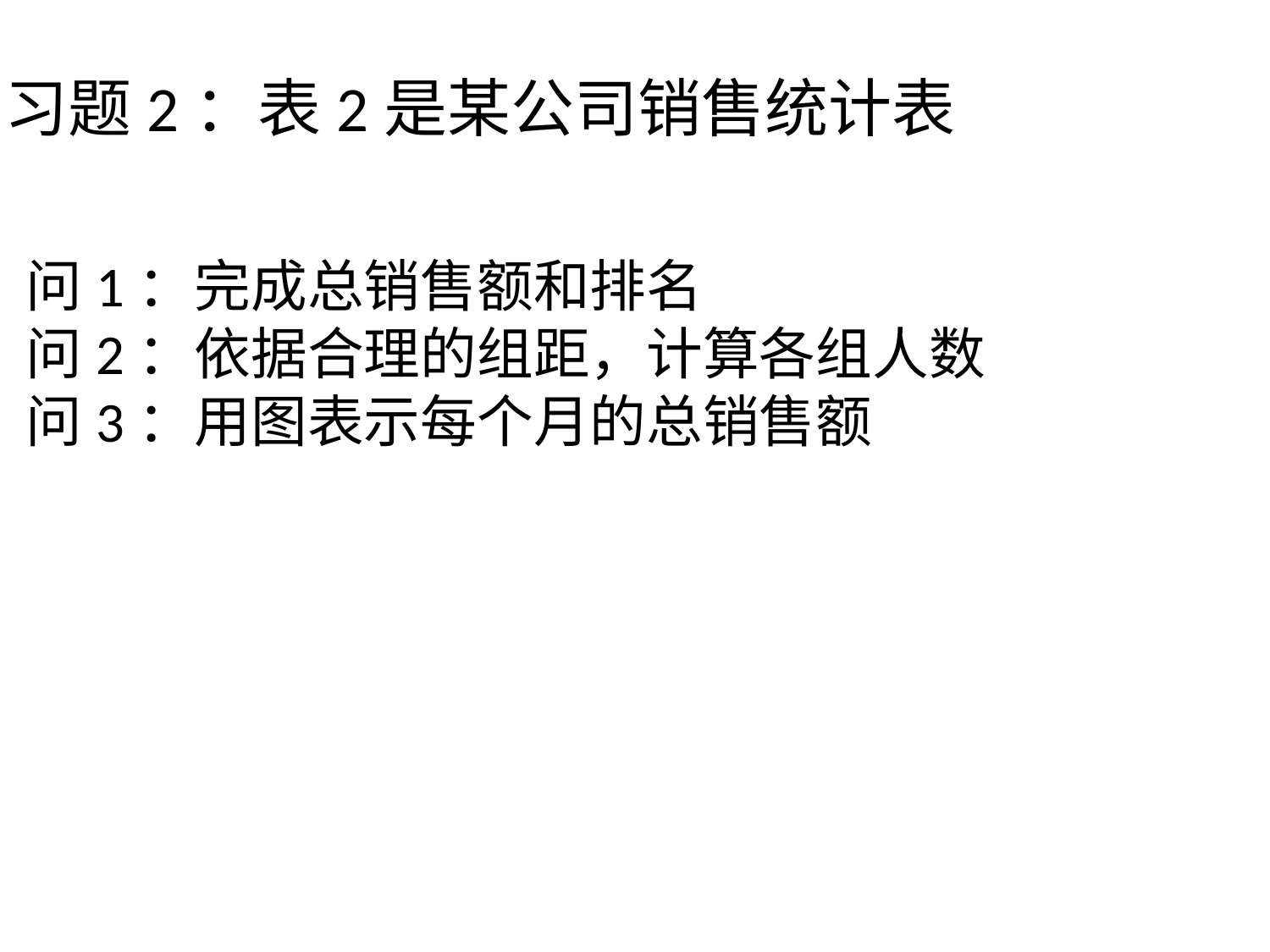

习题2：表2是某公司销售统计表

问1：完成总销售额和排名
问2：依据合理的组距，计算各组人数
问3：用图表示每个月的总销售额